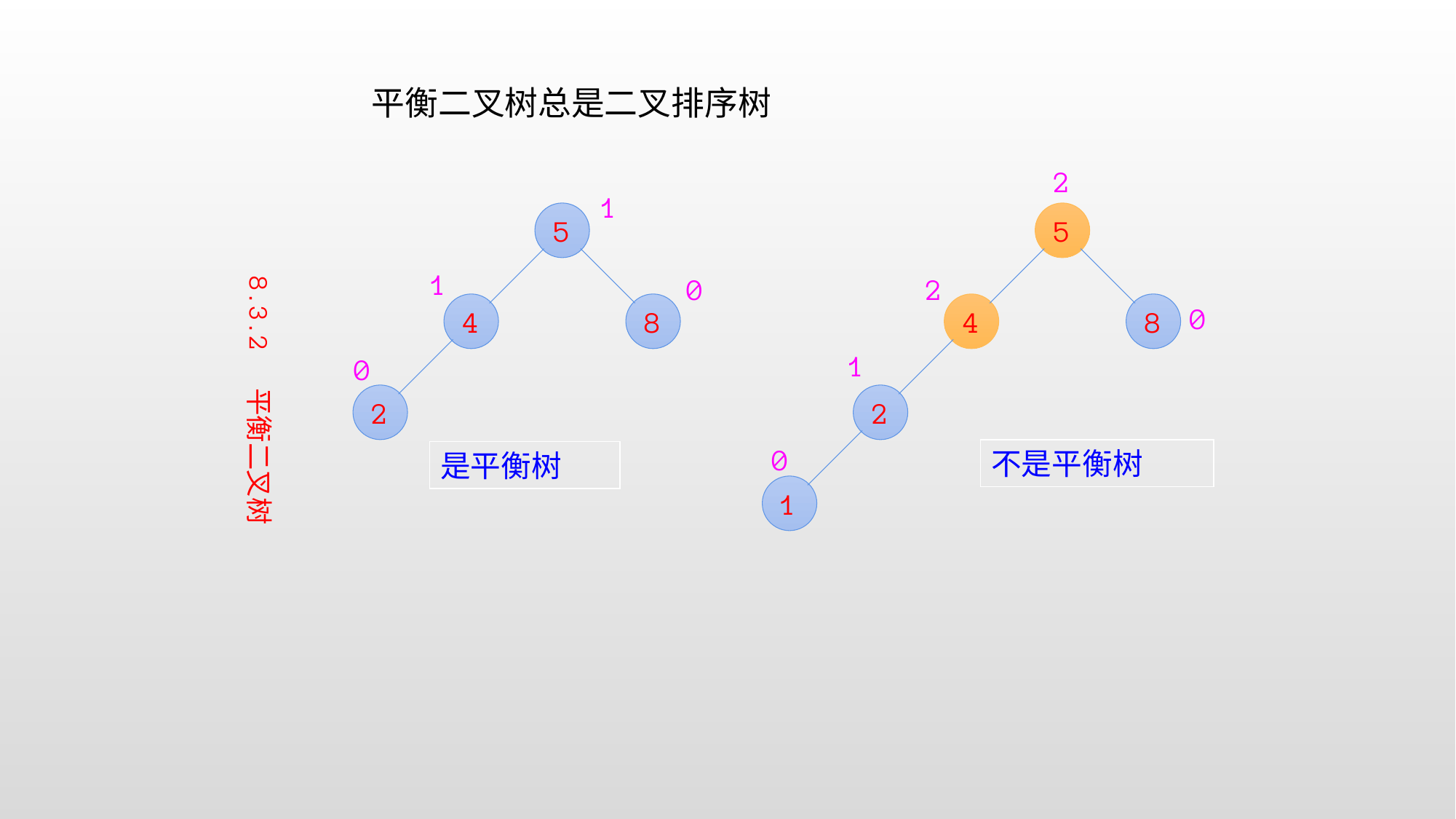

平衡二叉树总是二叉排序树
2
5

2
0
4
8

1
2

0
不是平衡树
1
1
5

1
0
4
8

0
2
是平衡树
8.3.2  平衡二叉树